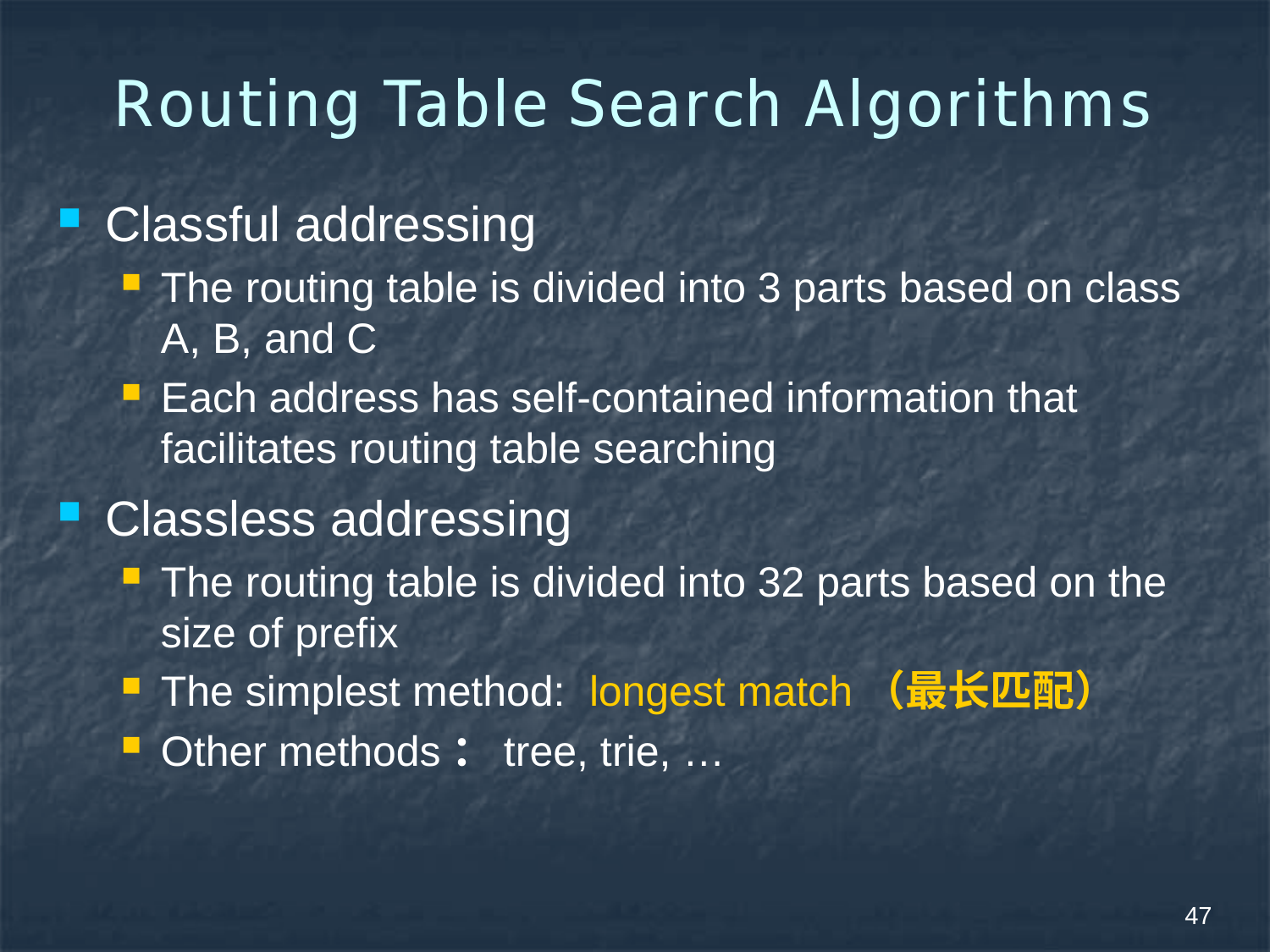

# Routing Table Search Algorithms
Classful addressing
The routing table is divided into 3 parts based on class A, B, and C
Each address has self-contained information that facilitates routing table searching
Classless addressing
The routing table is divided into 32 parts based on the size of prefix
The simplest method:  longest match（最长匹配）
Other methods：tree, trie, …
47